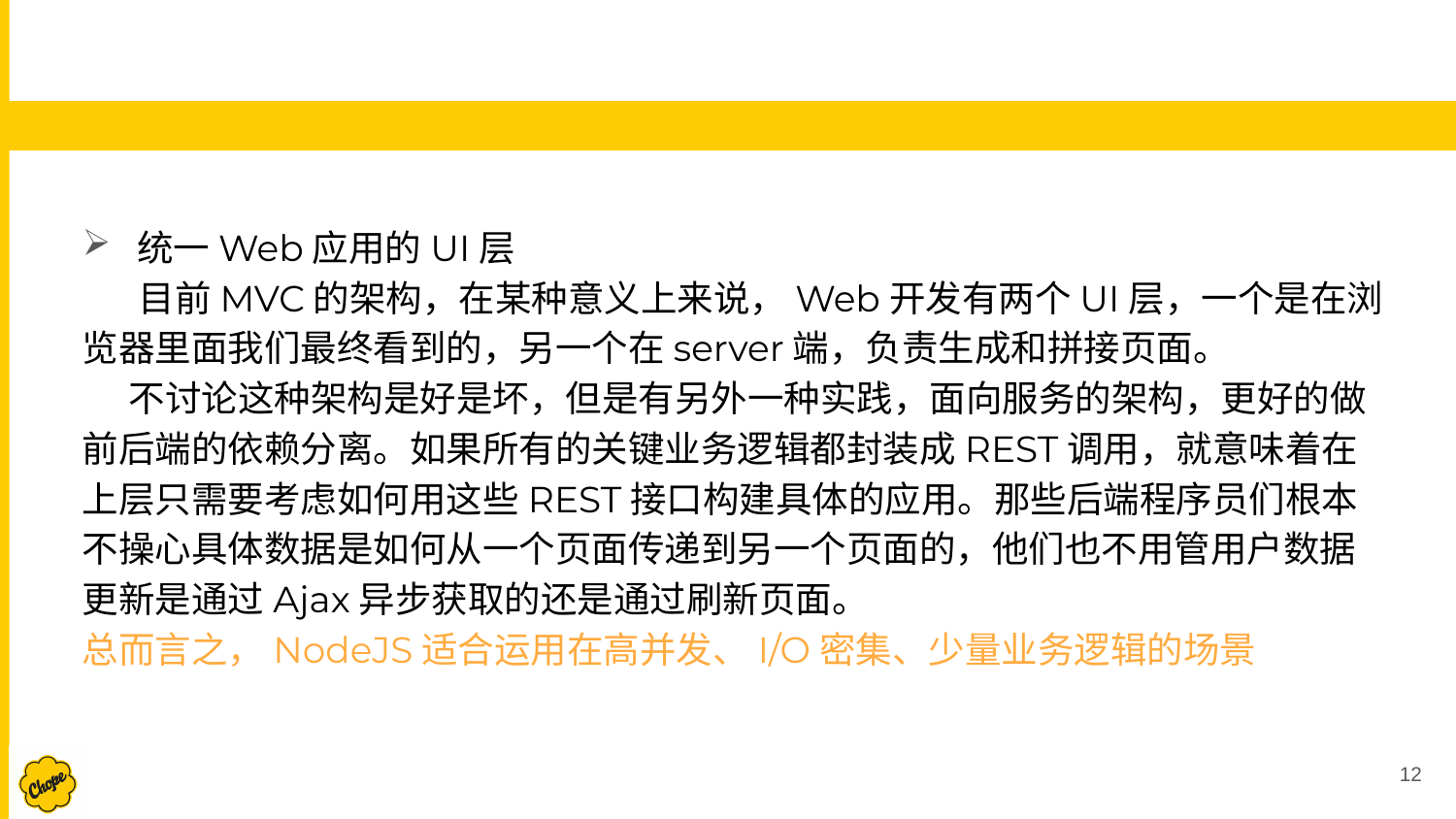

#
统一Web应用的UI层
     目前MVC的架构，在某种意义上来说，Web开发有两个UI层，一个是在浏览器里面我们最终看到的，另一个在server端，负责生成和拼接页面。
    不讨论这种架构是好是坏，但是有另外一种实践，面向服务的架构，更好的做前后端的依赖分离。如果所有的关键业务逻辑都封装成REST调用，就意味着在上层只需要考虑如何用这些REST接口构建具体的应用。那些后端程序员们根本不操心具体数据是如何从一个页面传递到另一个页面的，他们也不用管用户数据更新是通过Ajax异步获取的还是通过刷新页面。
总而言之，NodeJS适合运用在高并发、I/O密集、少量业务逻辑的场景

12